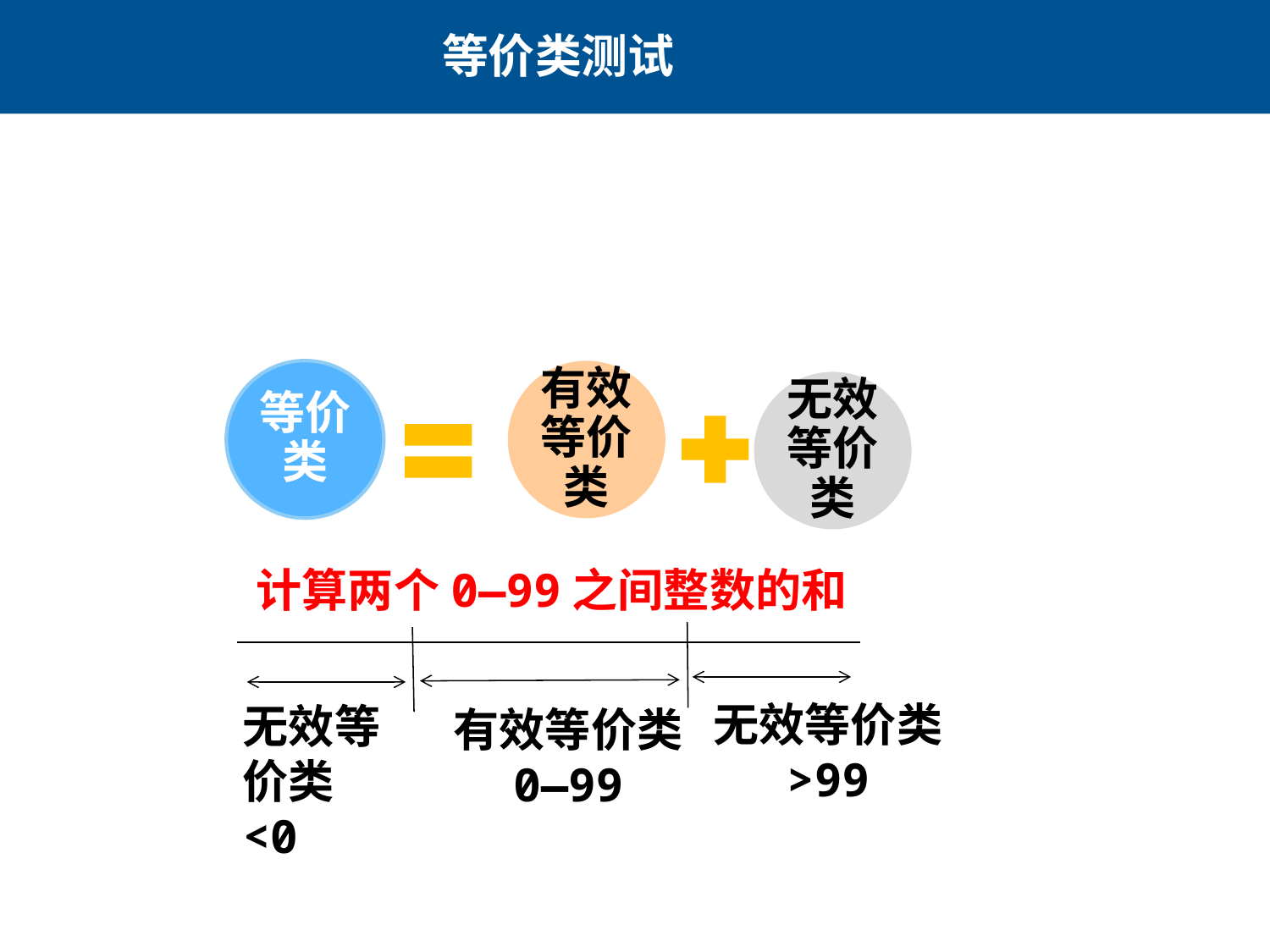

等价类测试
有效等价类

无效等价类

等价类
计算两个0—99之间整数的和
无效等价类
>99
无效等价类<0
有效等价类
0—99